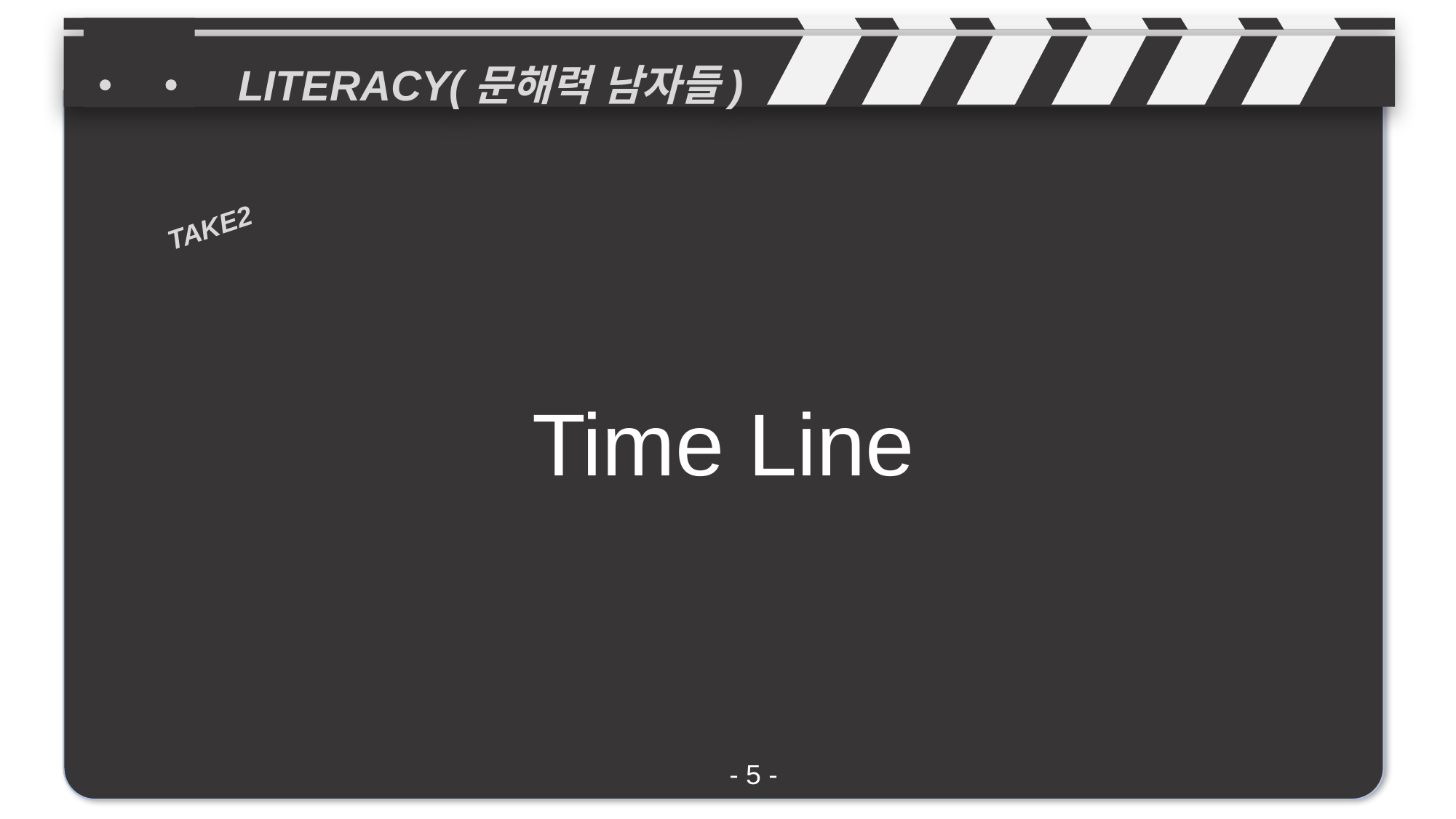

LITERACY(문해력 남자들)

Time Line
TAKE2
- 5 -